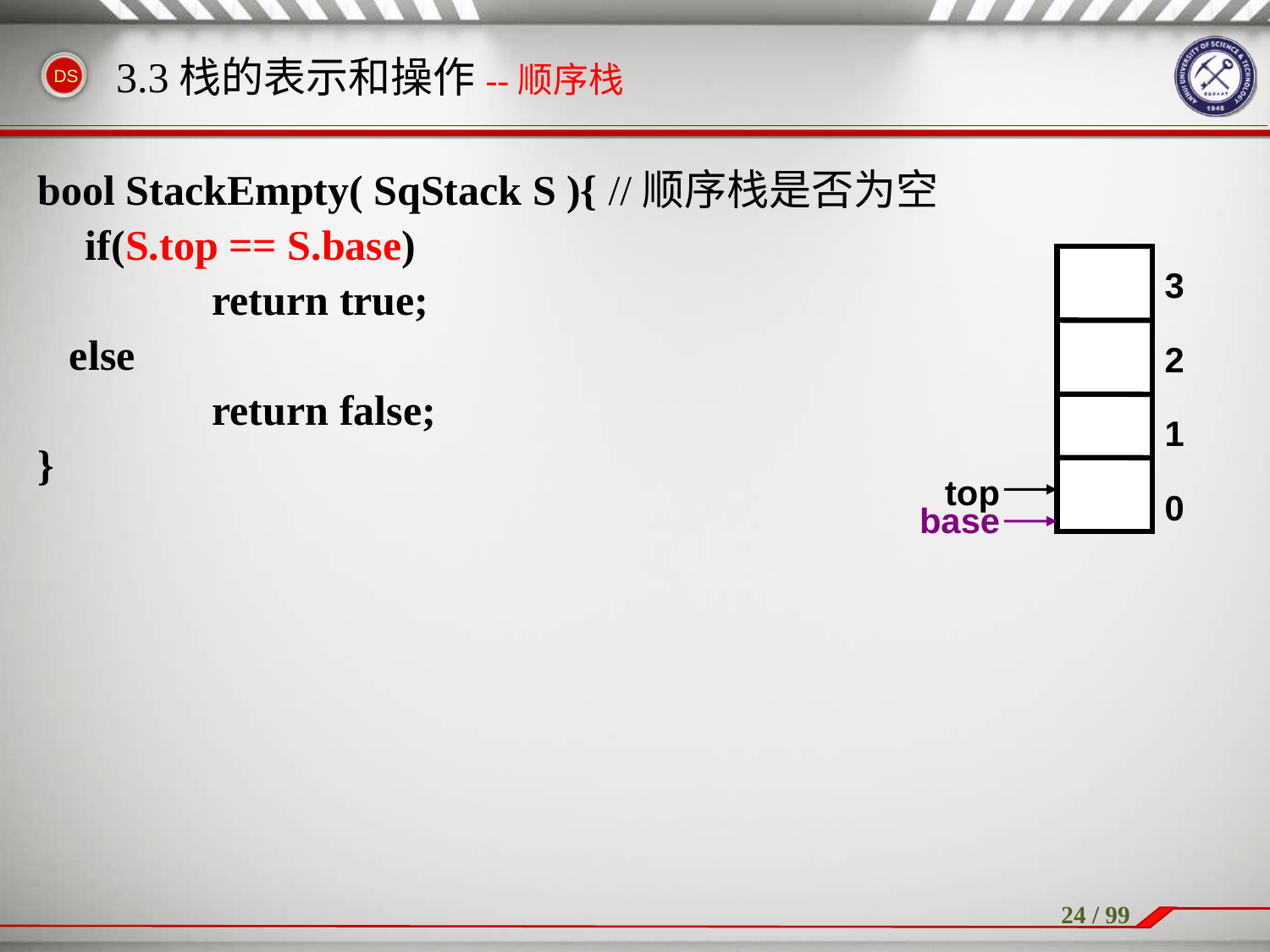

# 3.3栈的表示和操作--顺序栈
bool StackEmpty( SqStack S ){ //顺序栈是否为空
	if(S.top == S.base)
		return true;
   else
		return false;
}

3

2

1

top
0

base